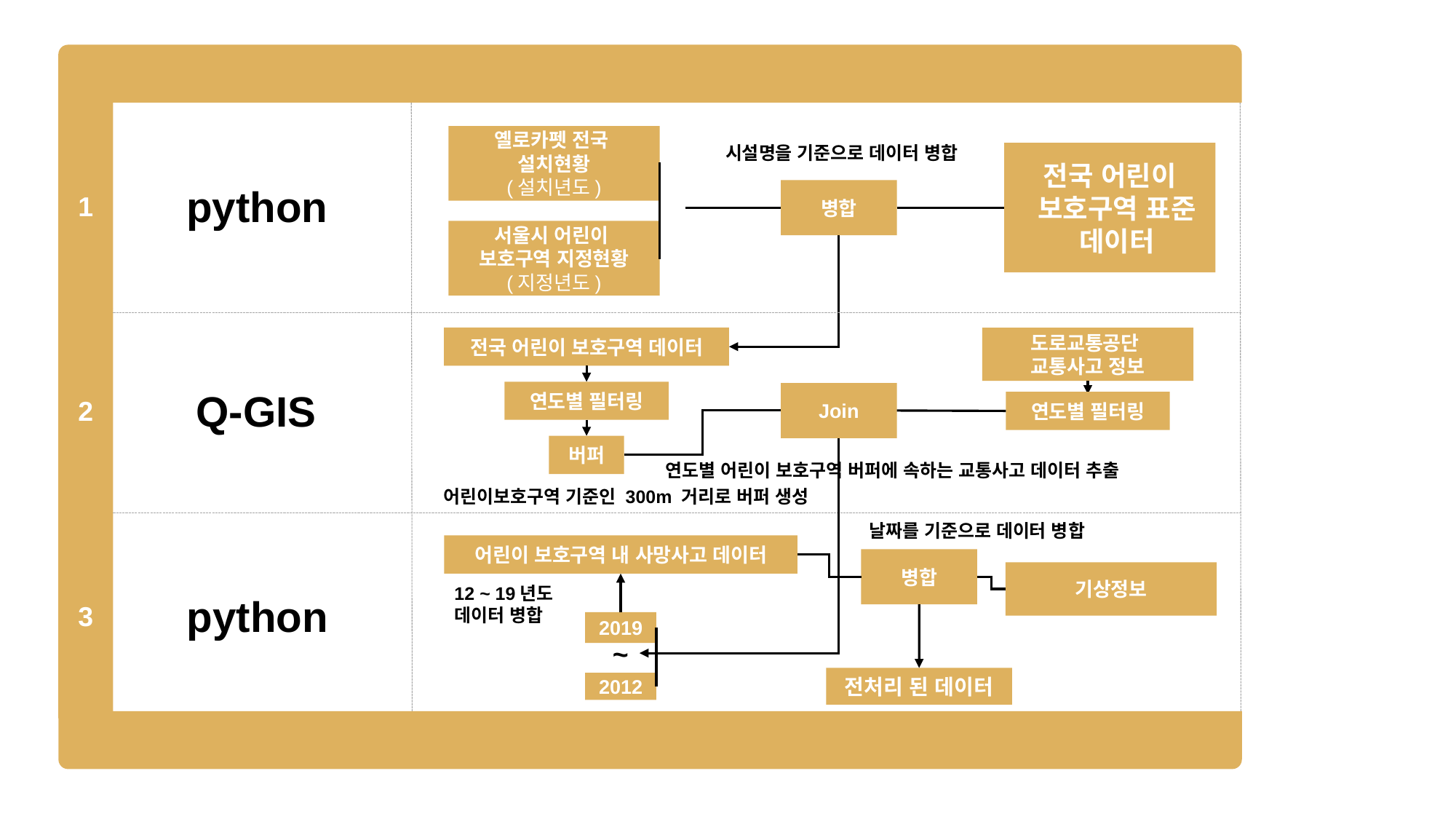

1
옐로카펫 전국
설치현황
(설치년도)
시설명을 기준으로 데이터 병합
전국 어린이
 보호구역 표준
 데이터
python
병합
서울시 어린이
보호구역 지정현황
(지정년도)
2
전국 어린이 보호구역 데이터
도로교통공단
교통사고 정보
Q-GIS
연도별 필터링
Join
연도별 필터링
버퍼
연도별 어린이 보호구역 버퍼에 속하는 교통사고 데이터 추출
어린이보호구역 기준인 300m 거리로 버퍼 생성
3
날짜를 기준으로 데이터 병합
어린이 보호구역 내 사망사고 데이터
병합
기상정보
12 ~ 19년도
데이터 병합
python
2019
~
전처리 된 데이터
2012